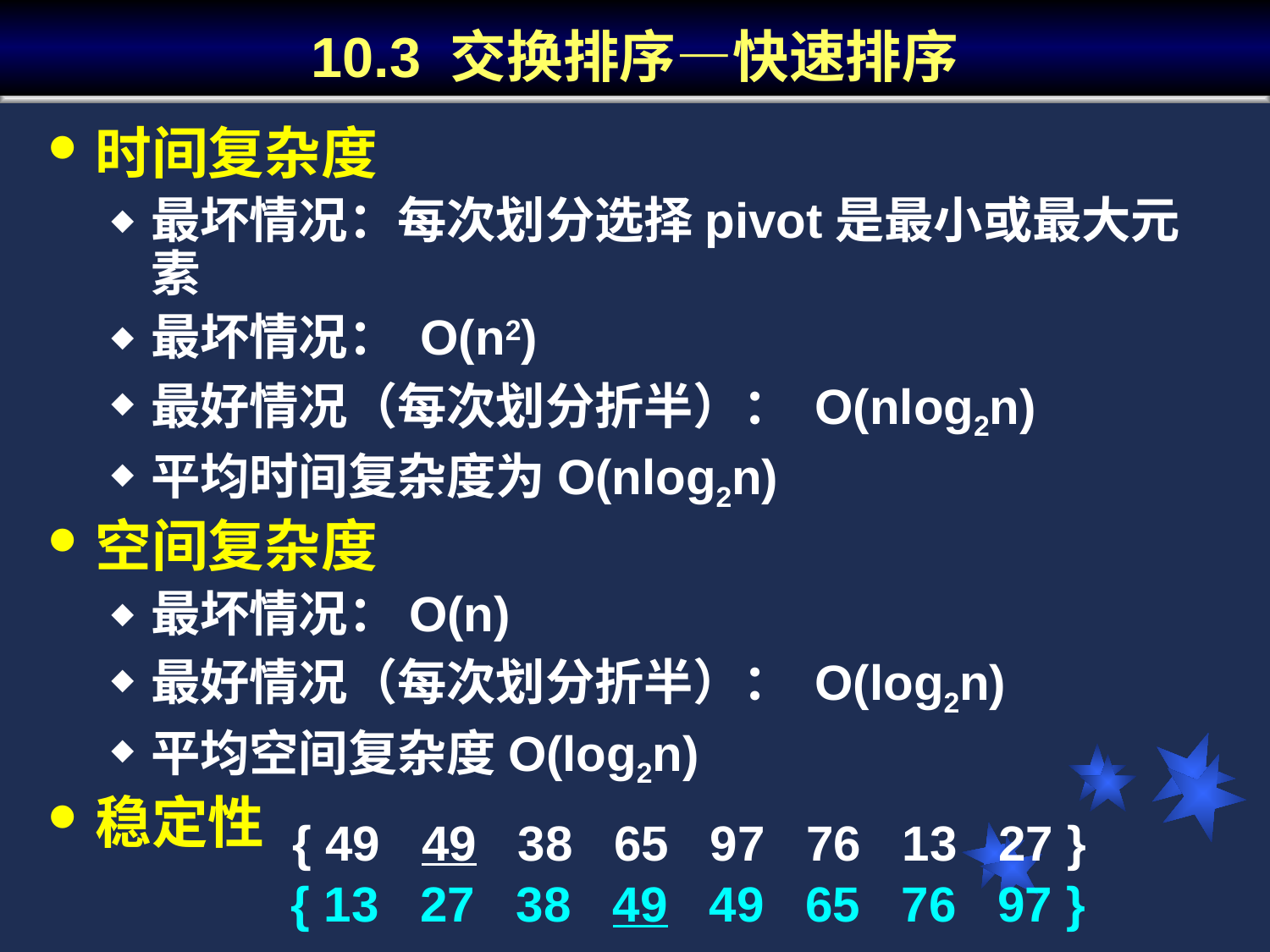

# 10.3 交换排序—快速排序
时间复杂度
最坏情况：每次划分选择pivot是最小或最大元素
最坏情况： O(n2)
最好情况（每次划分折半）： O(nlog2n)
平均时间复杂度为O(nlog2n)
空间复杂度
最坏情况：O(n)
最好情况（每次划分折半）： O(log2n)
平均空间复杂度O(log2n)
稳定性
{ 49   49   38   65   97   76   13   27 }
{ 13   27   38   49   49   65   76   97 }